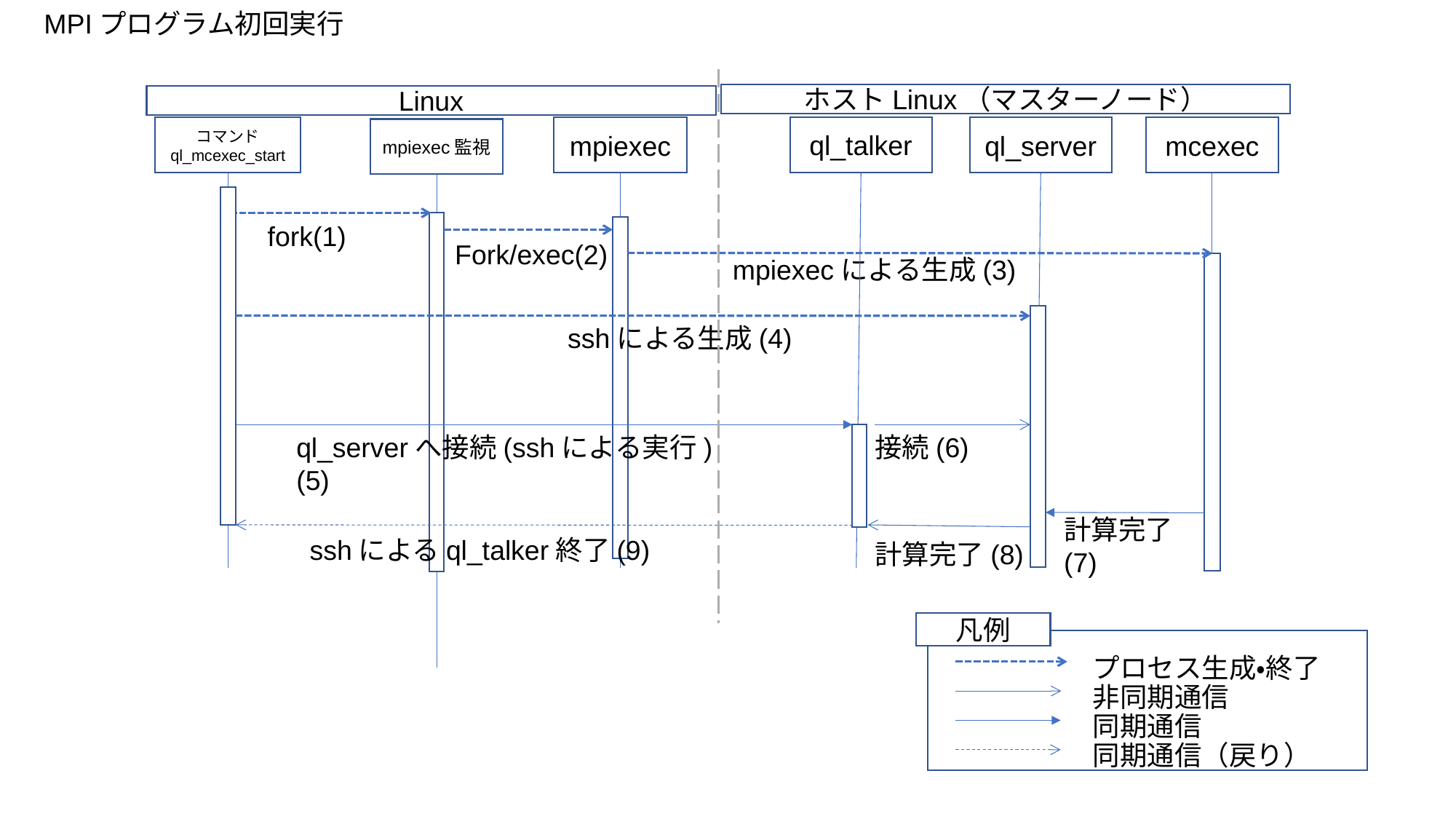

MPIプログラム初回実行
ホストLinux（マスターノード）
Linux
ql_talker
コマンド
ql_mcexec_start
mpiexec
ql_server
mcexec
mpiexec監視

fork(1)

Fork/exec(2)
mpiexecによる生成(3)

sshによる生成(4)

接続(6)
ql_serverへ接続(sshによる実行)(5)
計算完了(7)
sshによるql_talker終了(9)
計算完了(8)
凡例

プロセス生成・終了
非同期通信
同期通信
同期通信（戻り）